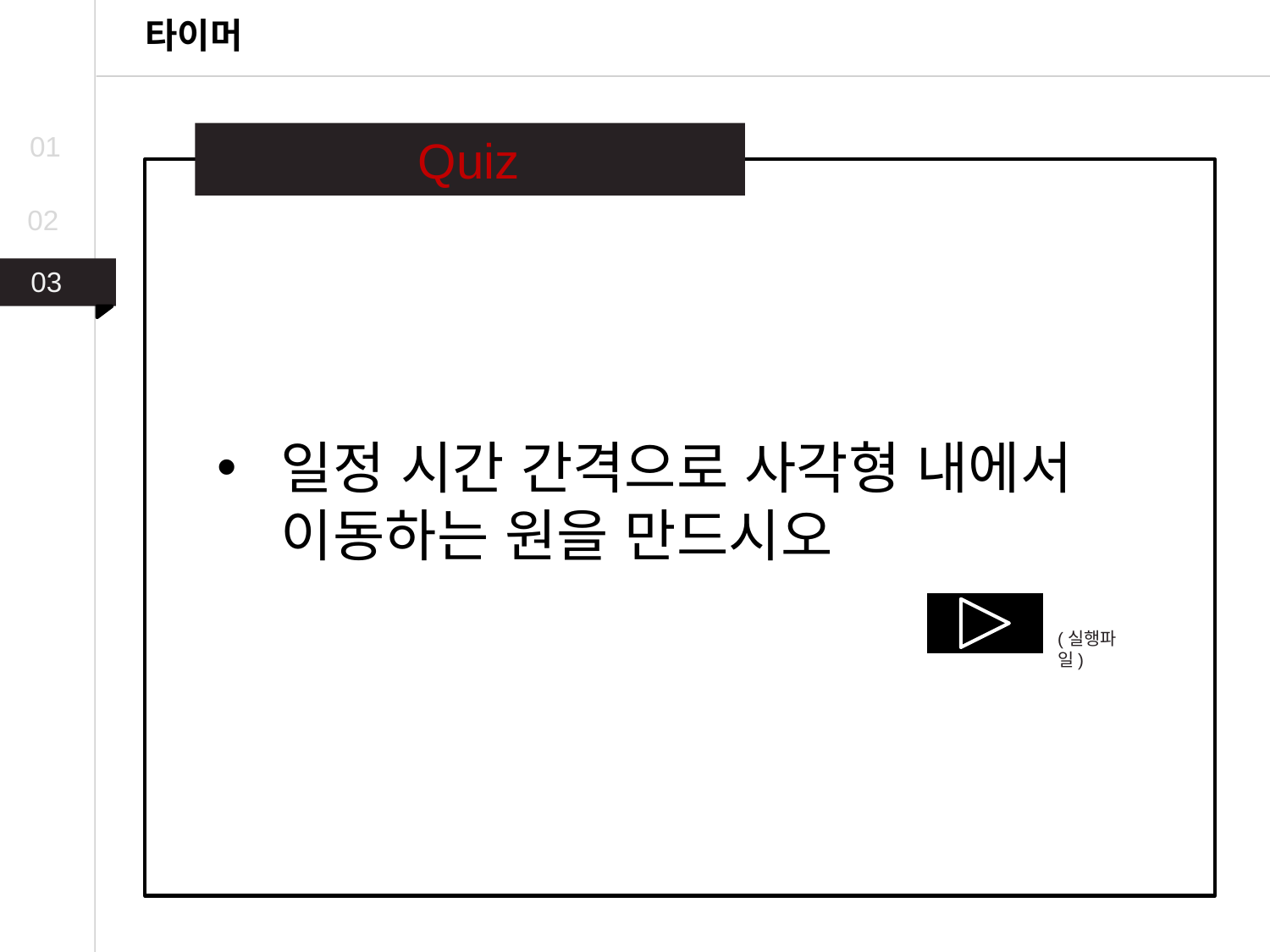

타이머
01
Quiz

02
03

03
02

일정 시간 간격으로 사각형 내에서 이동하는 원을 만드시오

(실행파일)